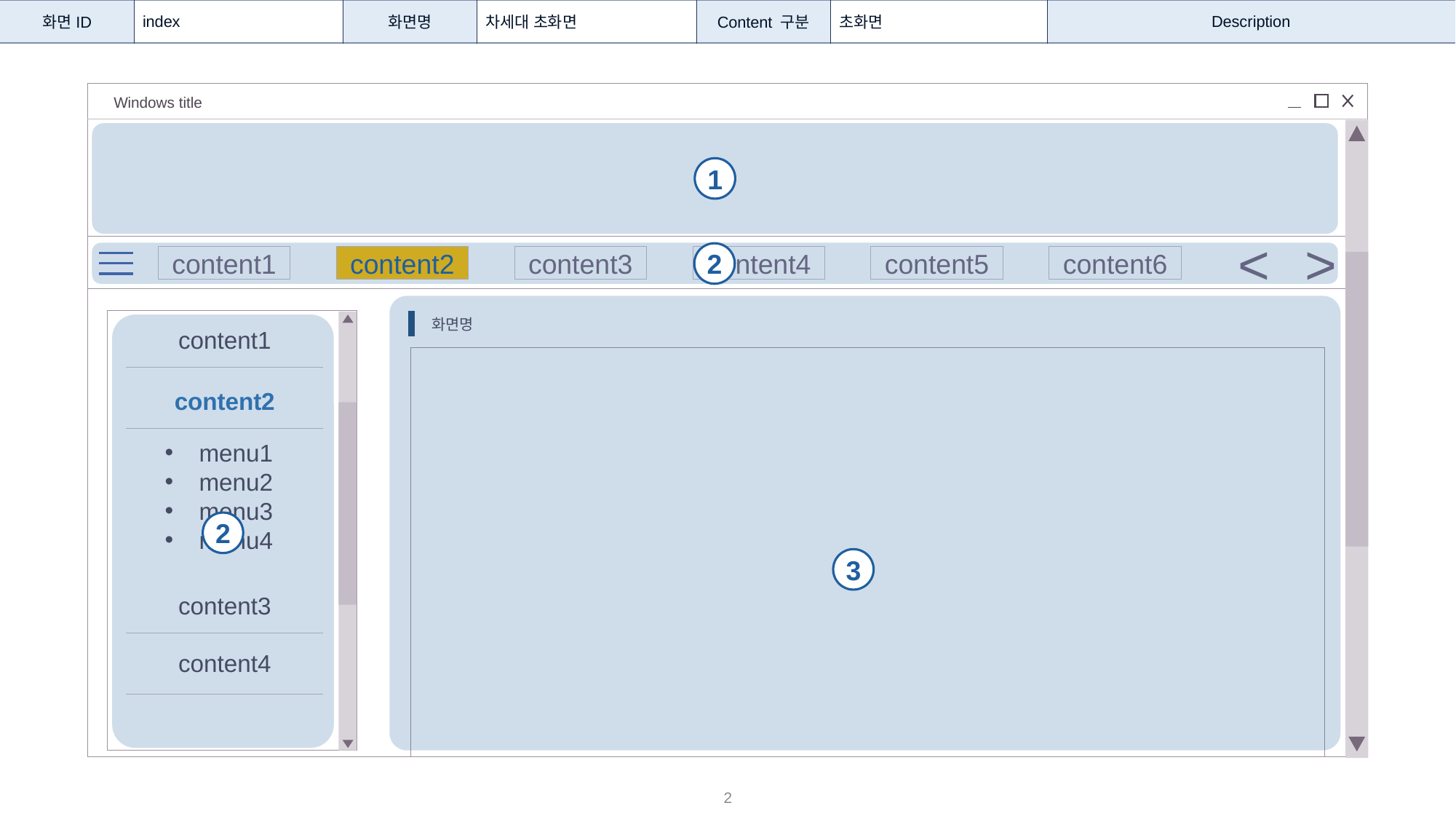

| 화면ID | index | 화면명 | 차세대 초화면 | Content 구분 | 초화면 | Description |
| --- | --- | --- | --- | --- | --- | --- |

Windows title

1
<
>

2
content1
content2
content3
content4
content5
content6

화면명

content1

content2
menu1
menu2
menu3
menu4
2
3
content3
content4
2